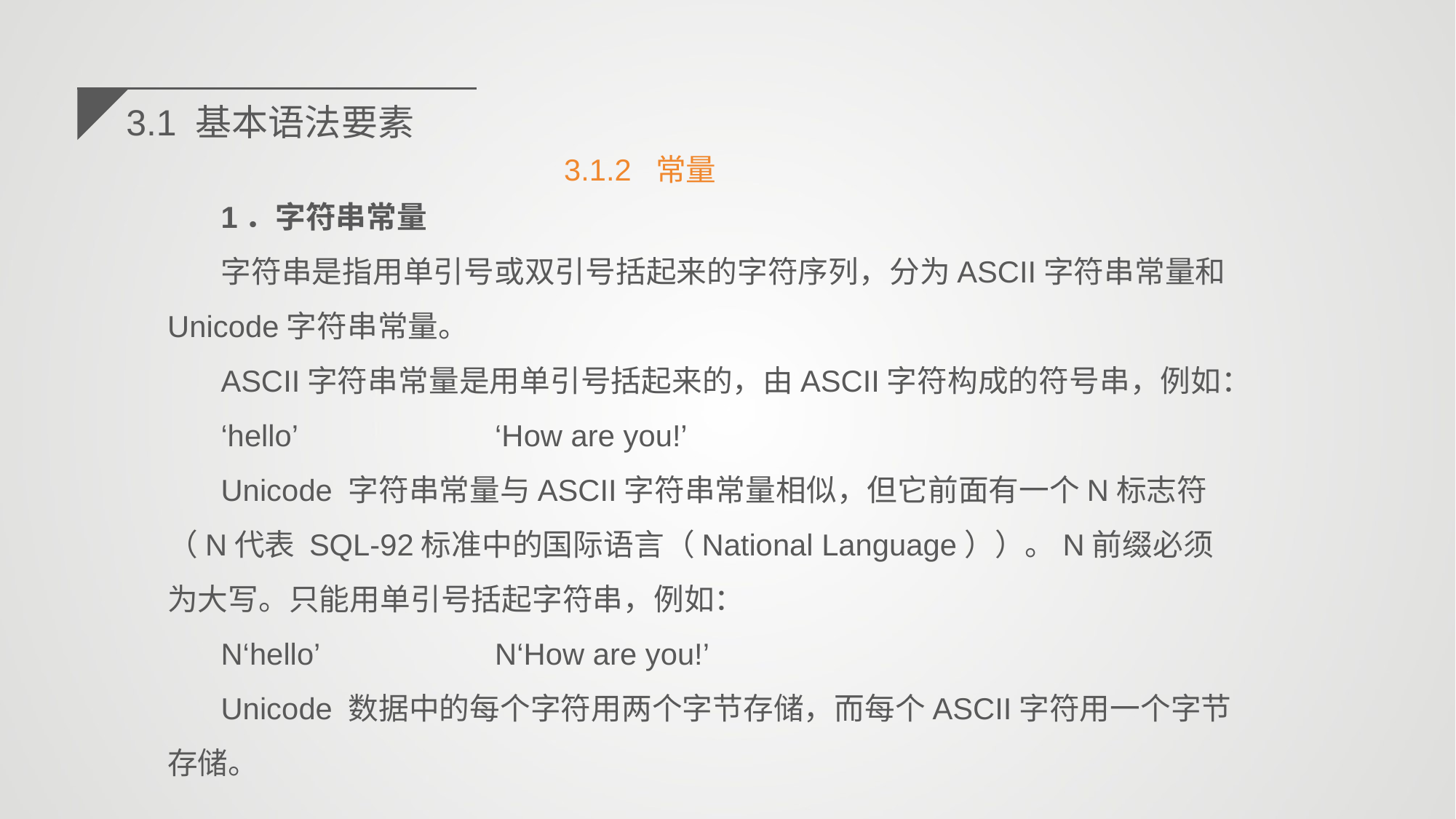

3.1 基本语法要素

3.1.2  常量
1．字符串常量
字符串是指用单引号或双引号括起来的字符序列，分为ASCII字符串常量和Unicode字符串常量。
ASCII字符串常量是用单引号括起来的，由ASCII字符构成的符号串，例如：
‘hello’		‘How are you!’
Unicode 字符串常量与ASCII字符串常量相似，但它前面有一个N标志符（N代表 SQL-92标准中的国际语言（National Language））。N前缀必须为大写。只能用单引号括起字符串，例如：
N‘hello’		N‘How are you!’
Unicode 数据中的每个字符用两个字节存储，而每个ASCII字符用一个字节存储。